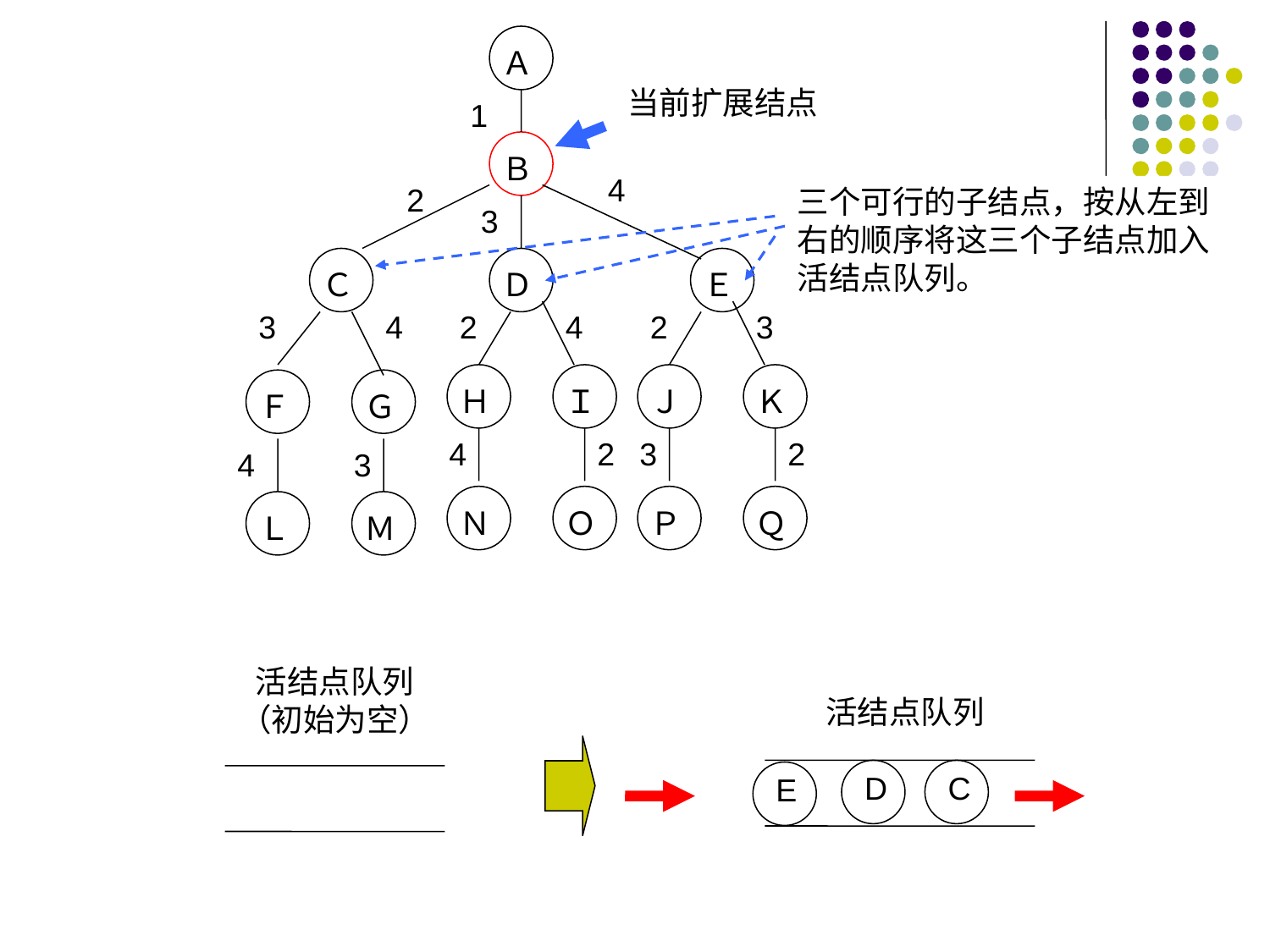

Ａ
当前扩展结点
1

Ｂ
4
2
三个可行的子结点，按从左到右的顺序将这三个子结点加入活结点队列。

3

Ｃ

Ｄ

Ｅ
3
4
2

4
2

3

Ｈ

Ｉ

Ｊ

Ｋ

Ｆ

Ｇ
4

2
3

2
4

3

Ｎ

Ｏ

Ｐ

Ｑ

Ｌ

Ｍ
活结点队列（初始为空）

活结点队列

D

C

E